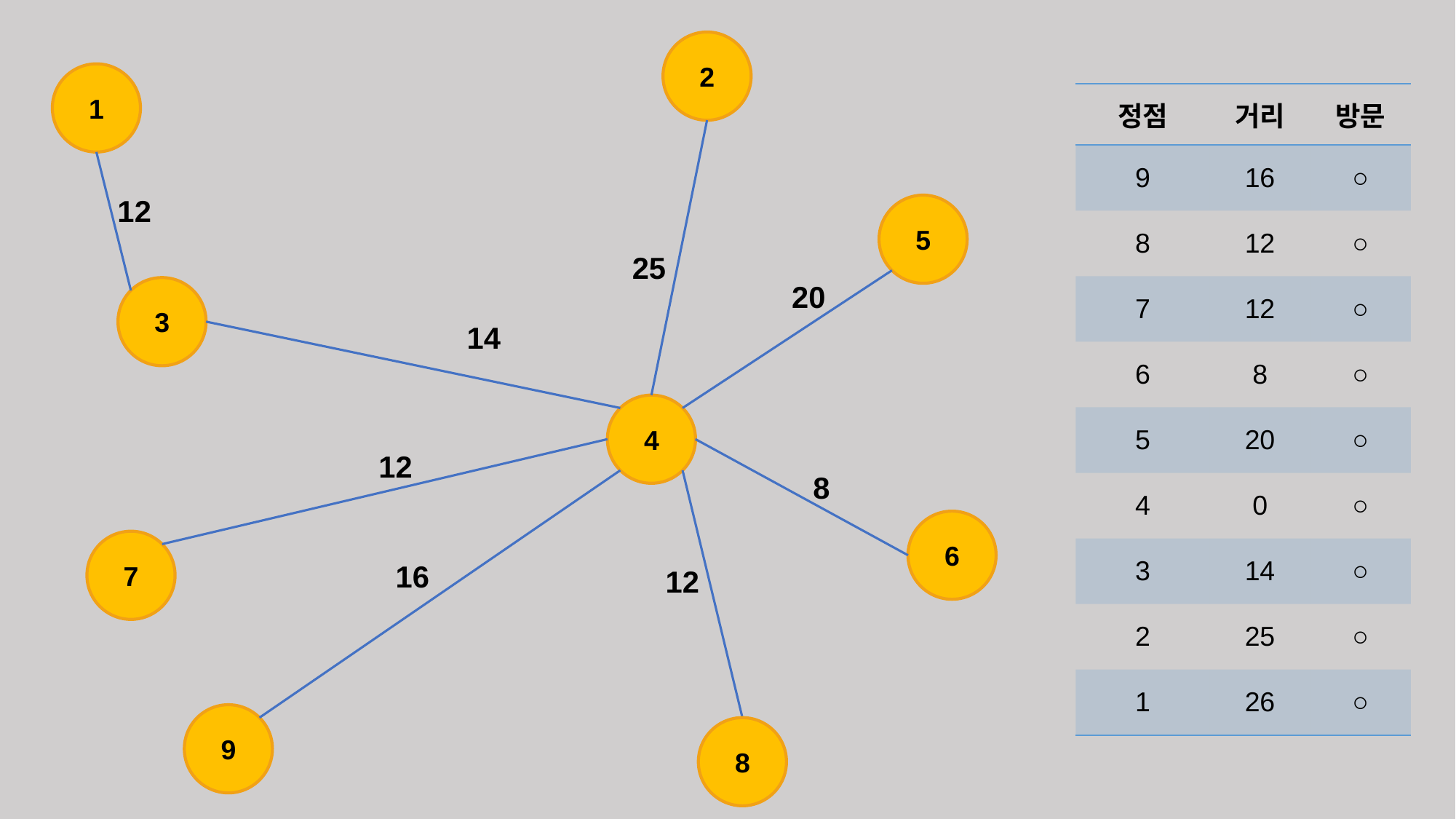

2
1
| 정점 | 거리 | 방문 |
| --- | --- | --- |
| 9 | 16 | ○ |
| 8 | 12 | ○ |
| 7 | 12 | ○ |
| 6 | 8 | ○ |
| 5 | 20 | ○ |
| 4 | 0 | ○ |
| 3 | 14 | ○ |
| 2 | 25 | ○ |
| 1 | 26 | ○ |
12
5
25
20
3
14
4
12
8
6
7
16
12
9
8